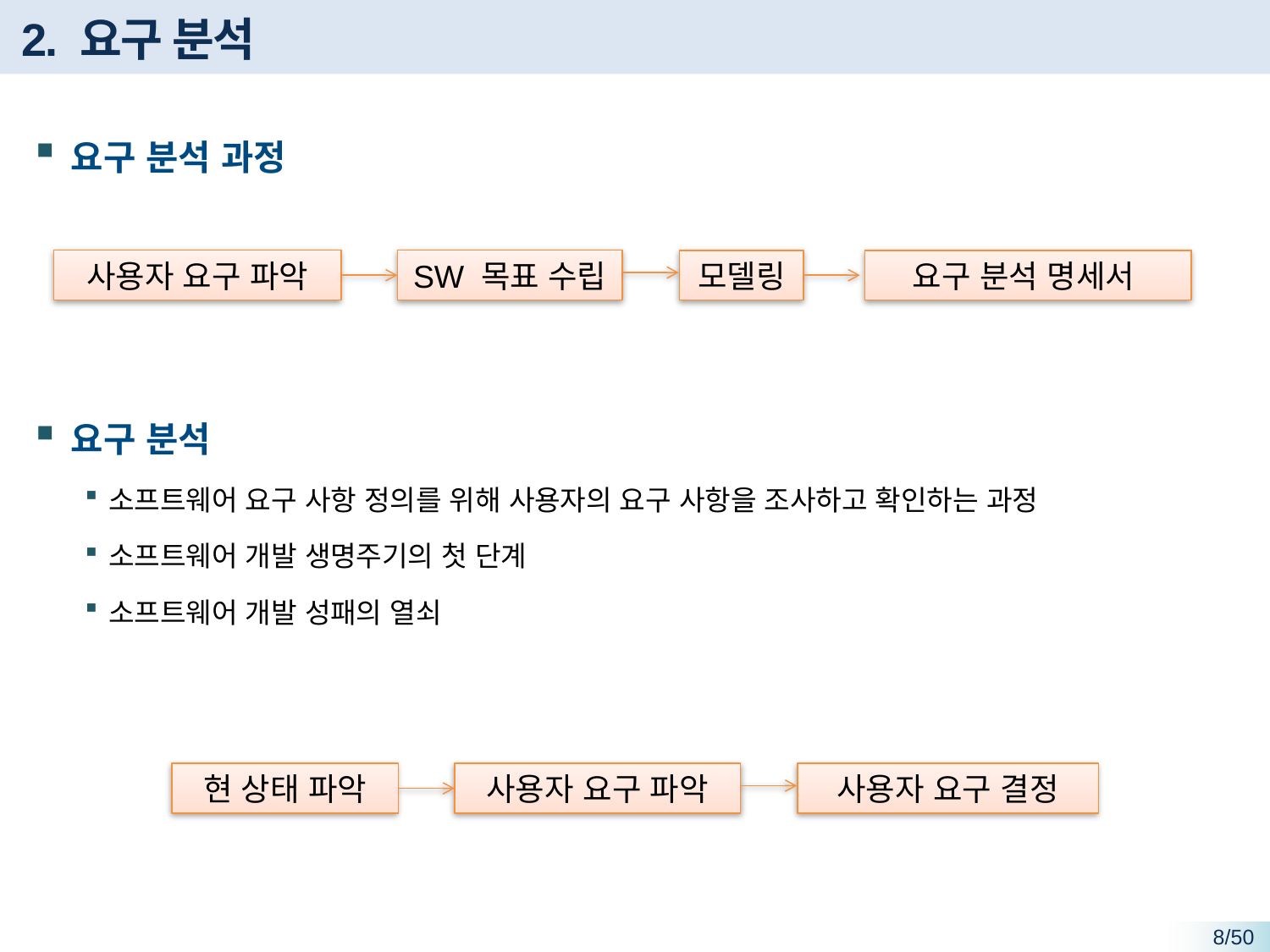

# 2. 요구 분석
요구 분석 과정

요구 분석
소프트웨어 요구 사항 정의를 위해 사용자의 요구 사항을 조사하고 확인하는 과정
소프트웨어 개발 생명주기의 첫 단계
소프트웨어 개발 성패의 열쇠

사용자 요구 파악
SW 목표 수립
모델링
요구 분석 명세서
현 상태 파악
사용자 요구 파악
사용자 요구 결정